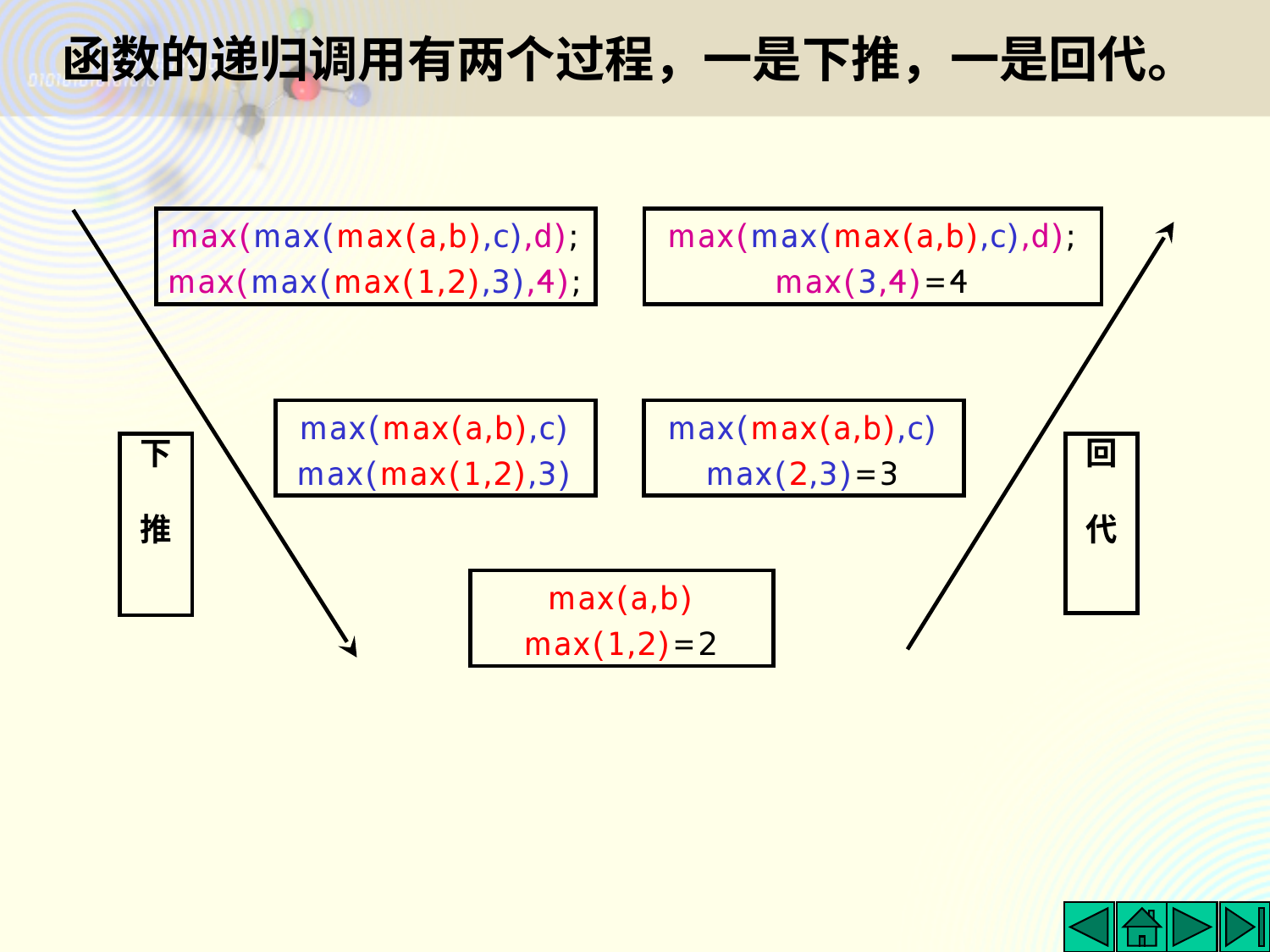

# 函数的递归调用有两个过程，一是下推，一是回代。
max(max(max(a,b),c),d);
max(3,4)=4
max(max(max(a,b),c),d);
max(max(max(1,2),3),4);

max(max(a,b),c)
max(max(1,2),3)
max(max(a,b),c)
max(2,3)=3
下

推
回

代
max(a,b)
max(1,2)=2